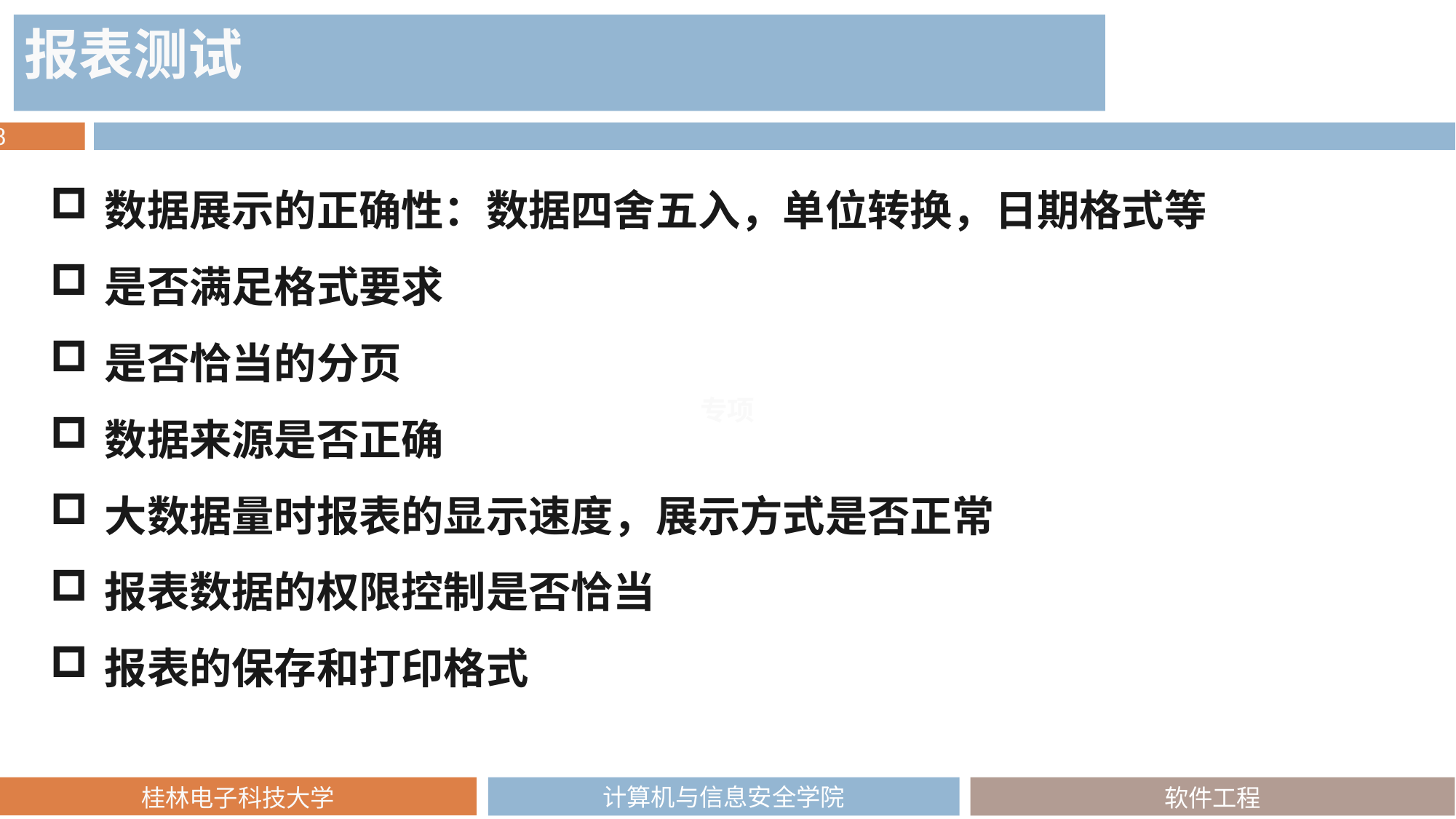

报表测试

数据展示的正确性：数据四舍五入，单位转换，日期格式等
是否满足格式要求
是否恰当的分页
数据来源是否正确
大数据量时报表的显示速度，展示方式是否正常
报表数据的权限控制是否恰当
报表的保存和打印格式
专项